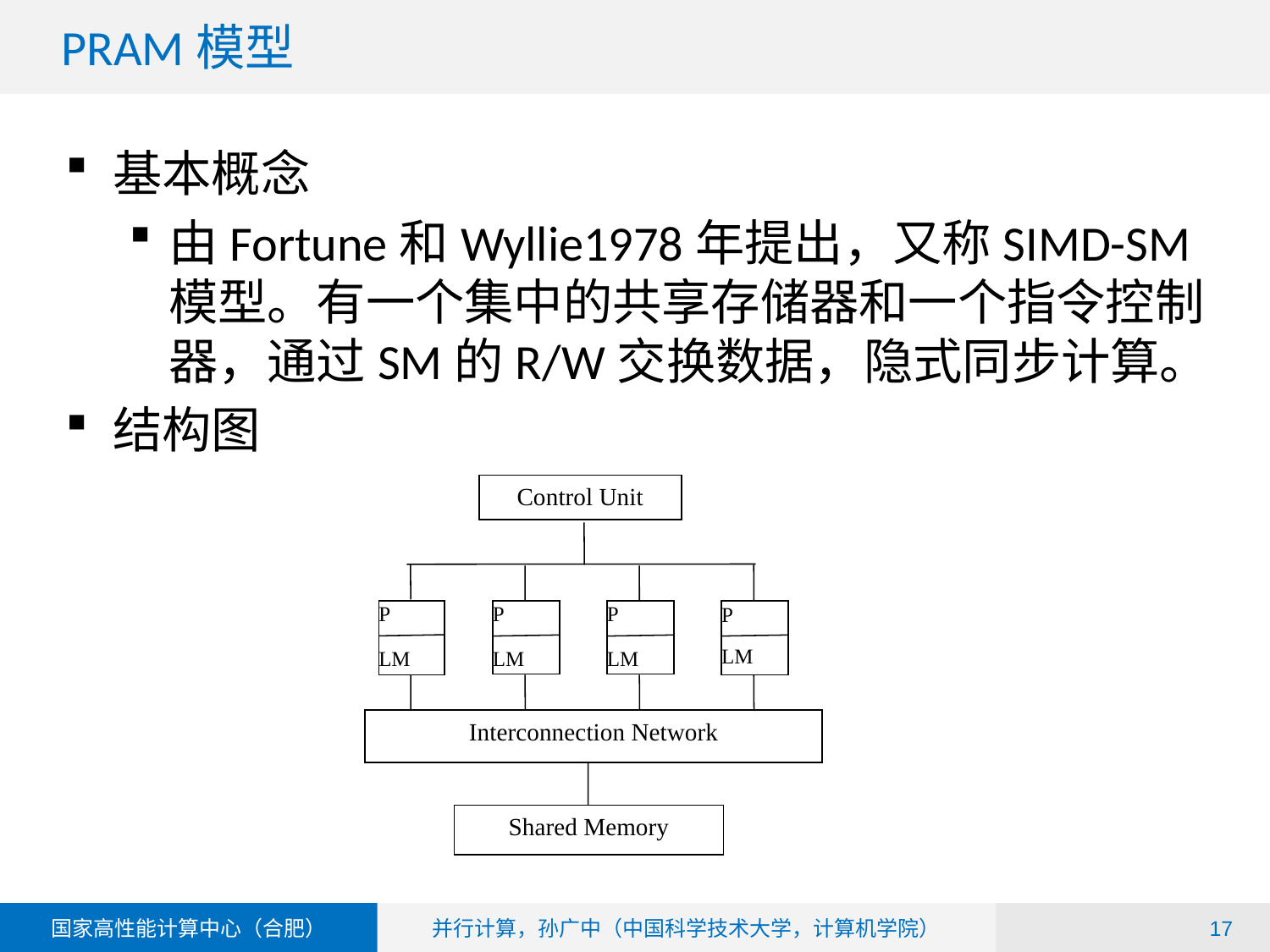

# PRAM模型
基本概念
由Fortune和Wyllie1978年提出，又称SIMD-SM模型。有一个集中的共享存储器和一个指令控制器，通过SM的R/W交换数据，隐式同步计算。
结构图

Control Unit

P

LM

P

LM

P

LM

P

LM

Interconnection Network

Shared Memory

17